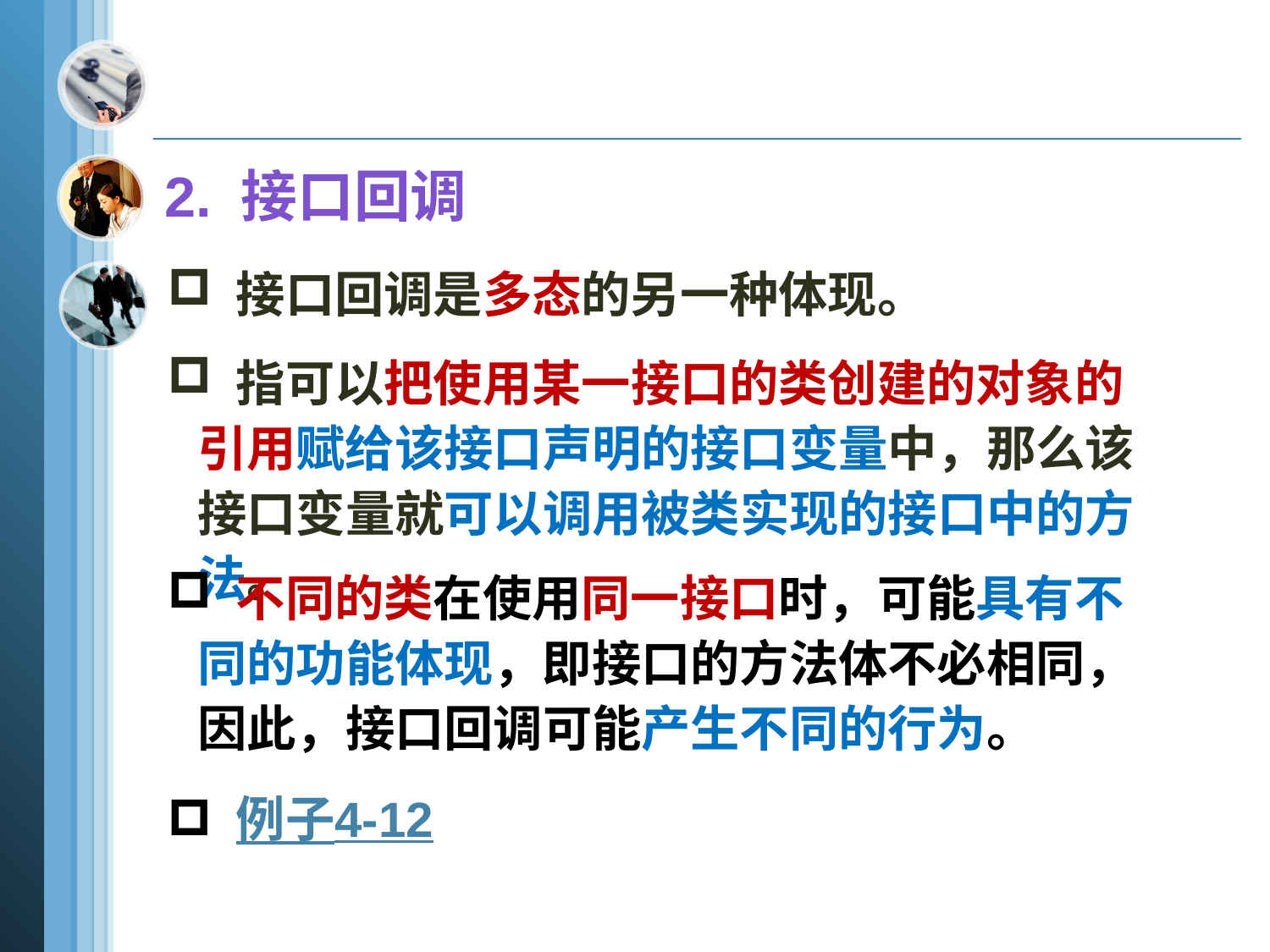

2. 接口回调
 接口回调是多态的另一种体现。
 指可以把使用某一接口的类创建的对象的引用赋给该接口声明的接口变量中，那么该接口变量就可以调用被类实现的接口中的方法。
 不同的类在使用同一接口时，可能具有不同的功能体现，即接口的方法体不必相同，因此，接口回调可能产生不同的行为。
 例子4-12